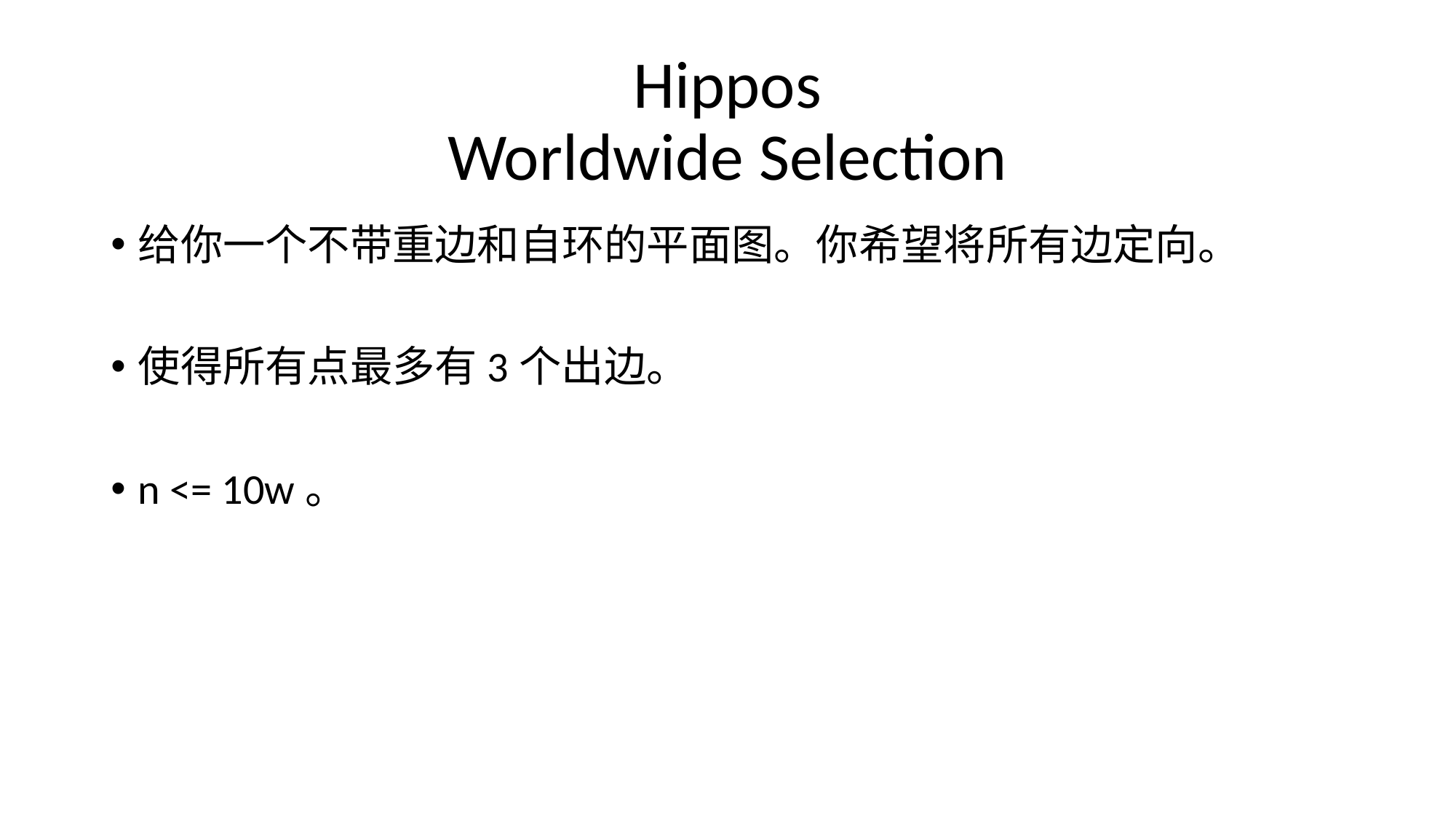

# Hippos Worldwide Selection
给你一个不带重边和自环的平面图。你希望将所有边定向。

使得所有点最多有3个出边。

n <= 10w。